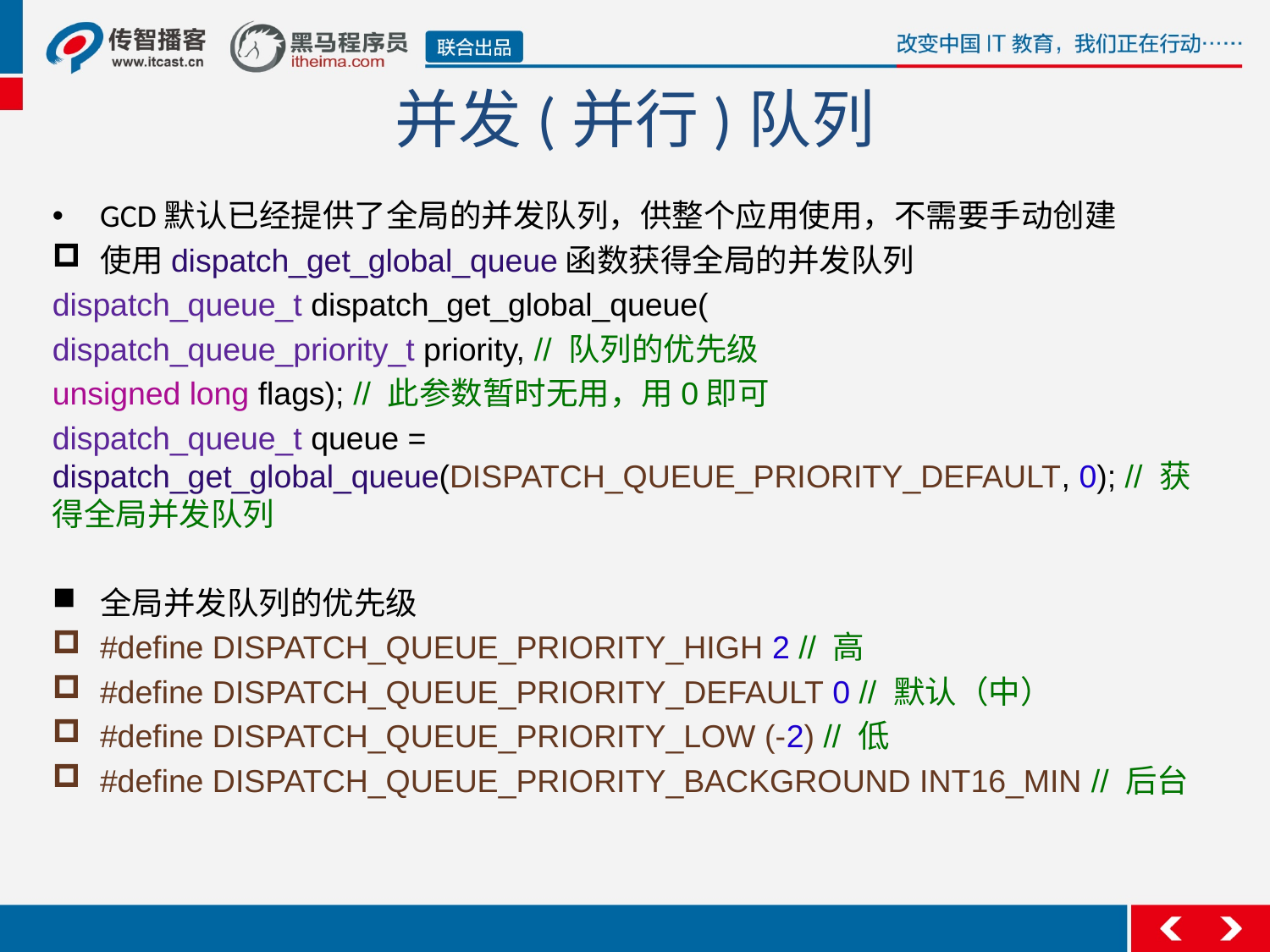

# 并发(并行)队列
GCD默认已经提供了全局的并发队列，供整个应用使用，不需要手动创建
使用dispatch_get_global_queue函数获得全局的并发队列
dispatch_queue_t dispatch_get_global_queue(
dispatch_queue_priority_t priority, // 队列的优先级
unsigned long flags); // 此参数暂时无用，用0即可
dispatch_queue_t queue = dispatch_get_global_queue(DISPATCH_QUEUE_PRIORITY_DEFAULT, 0); // 获得全局并发队列

全局并发队列的优先级
#define DISPATCH_QUEUE_PRIORITY_HIGH 2 // 高
#define DISPATCH_QUEUE_PRIORITY_DEFAULT 0 // 默认（中）
#define DISPATCH_QUEUE_PRIORITY_LOW (-2) // 低
#define DISPATCH_QUEUE_PRIORITY_BACKGROUND INT16_MIN // 后台